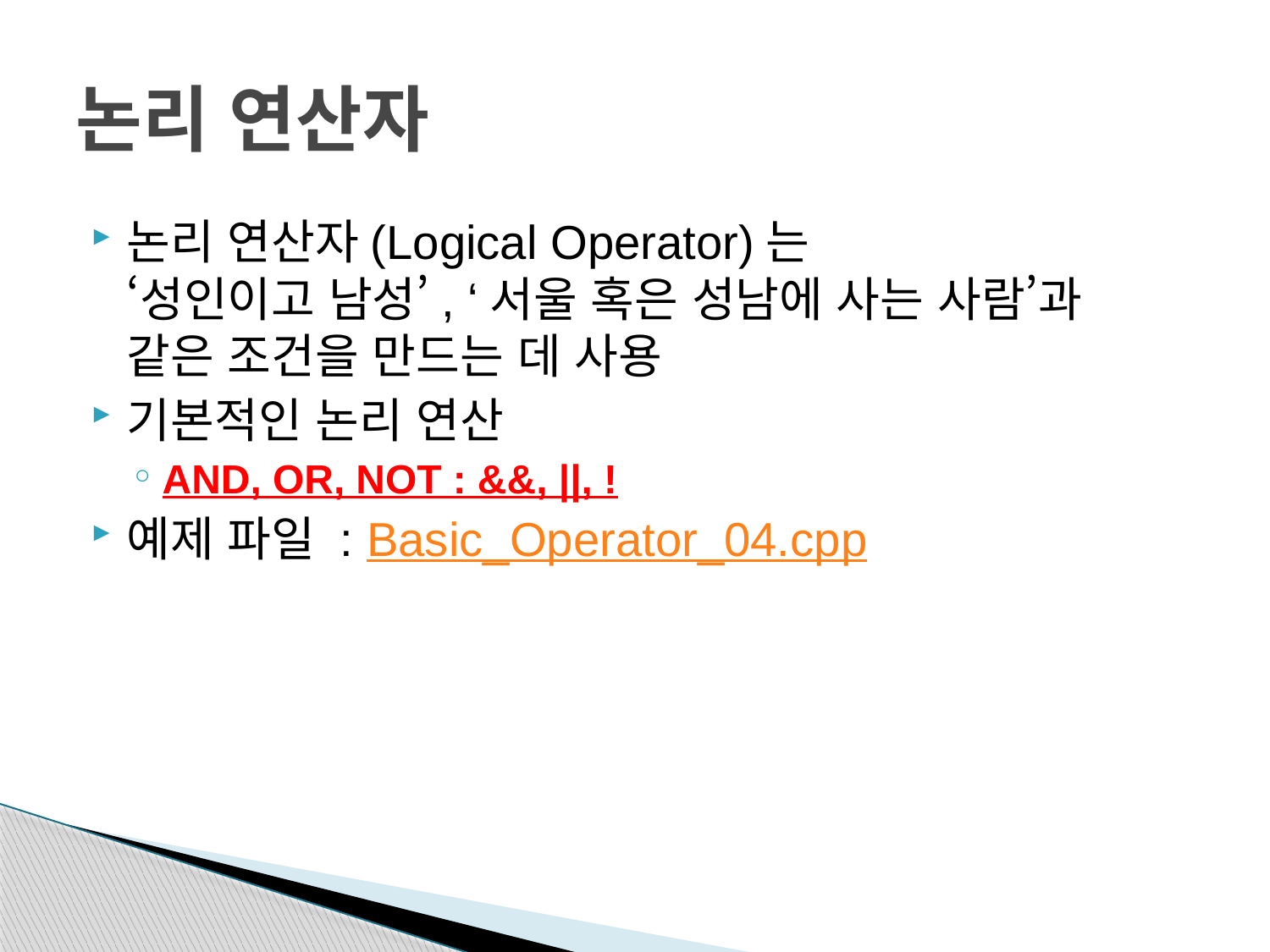

# 논리 연산자
논리 연산자(Logical Operator)는
‘성인이고 남성’, ‘서울 혹은 성남에 사는 사람’과
같은 조건을 만드는 데 사용
기본적인 논리 연산
AND, OR, NOT : &&, ||, !
예제 파일 : Basic_Operator_04.cpp